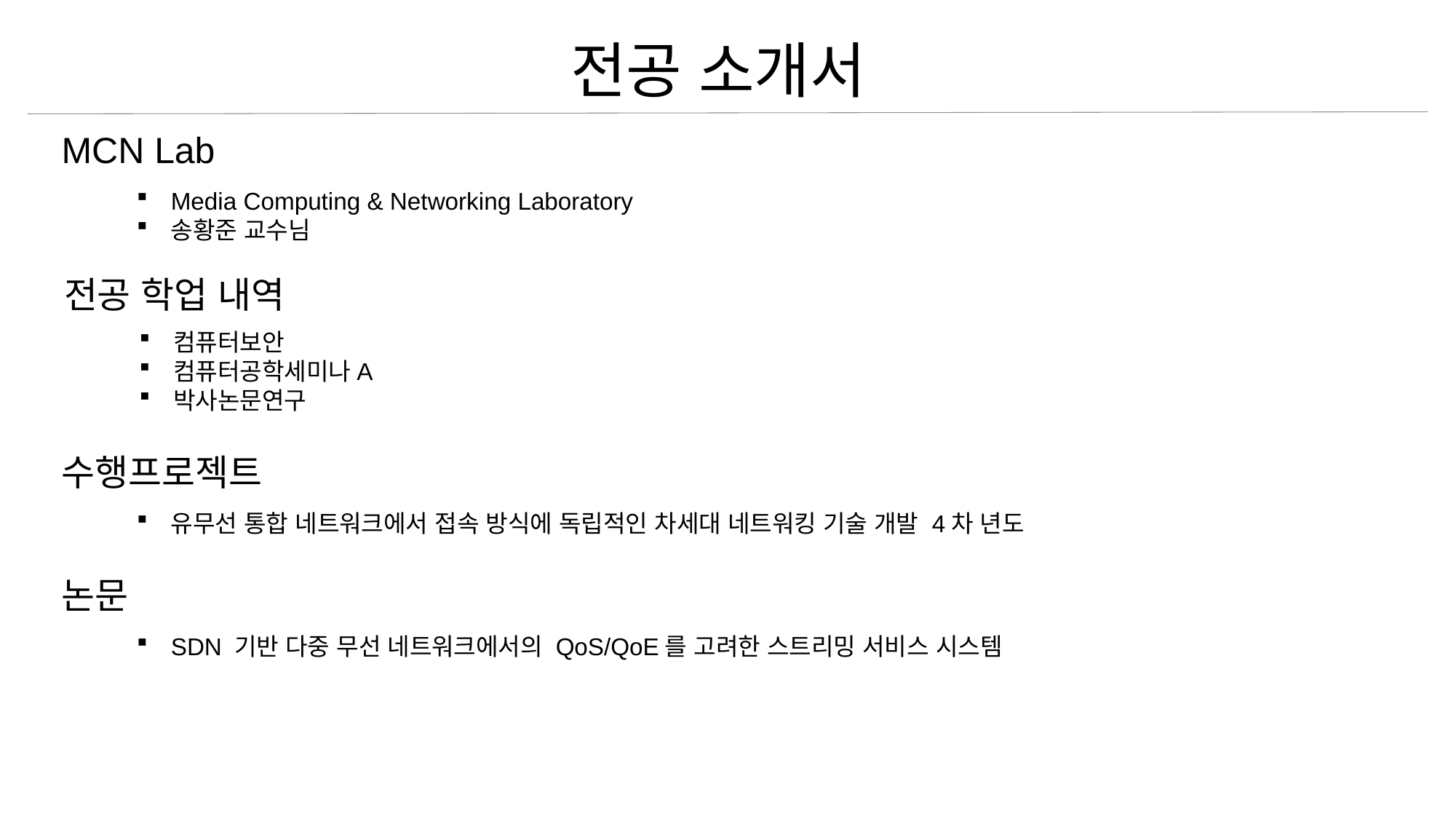

전공 소개서
MCN Lab
Media Computing & Networking Laboratory
송황준 교수님
전공 학업 내역
컴퓨터보안
컴퓨터공학세미나A
박사논문연구
수행프로젝트
유무선 통합 네트워크에서 접속 방식에 독립적인 차세대 네트워킹 기술 개발 4차 년도
논문
SDN 기반 다중 무선 네트워크에서의 QoS/QoE를 고려한 스트리밍 서비스 시스템